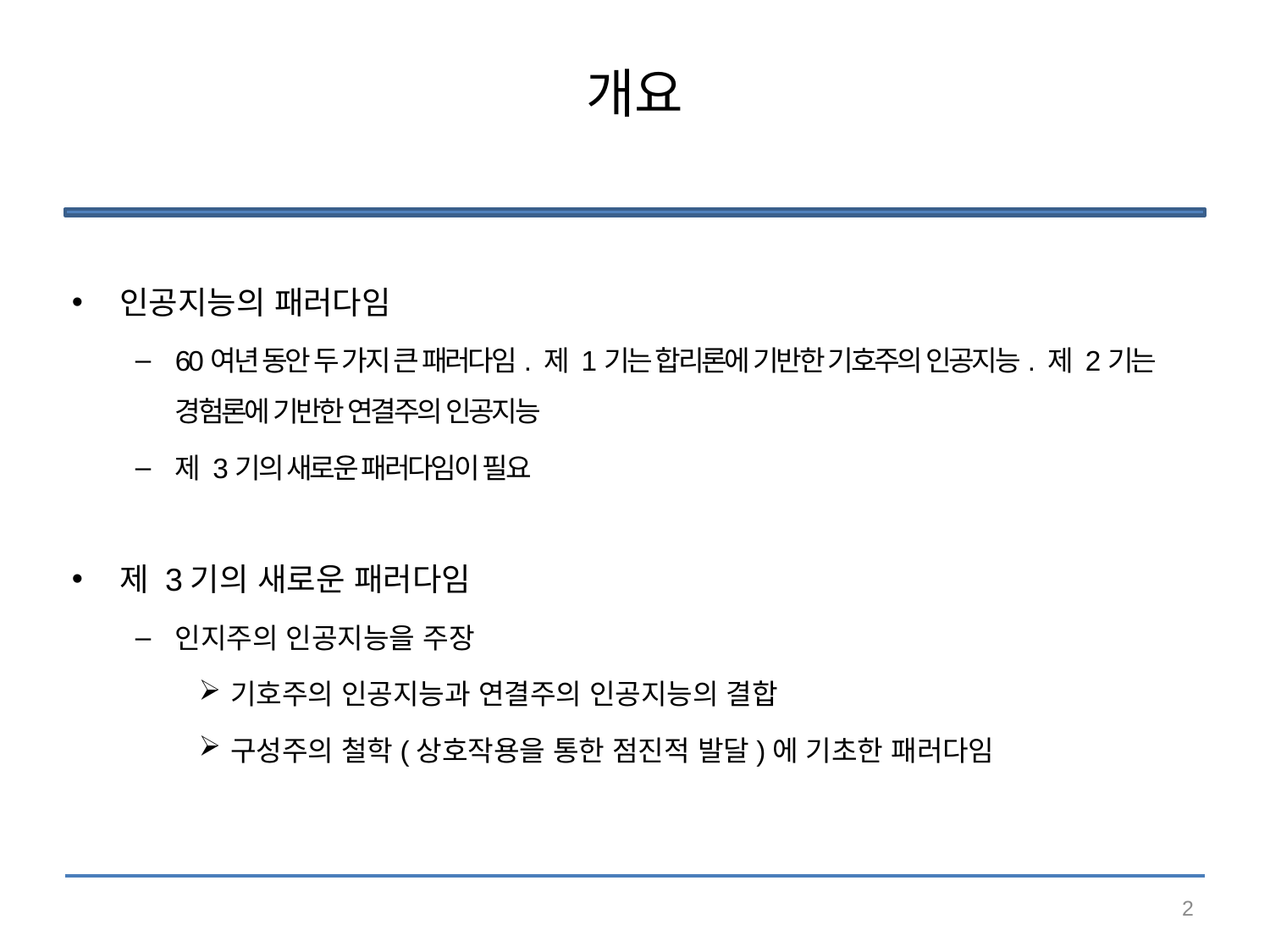

# 개요

인공지능의 패러다임
60여년 동안 두 가지 큰 패러다임. 제 1기는 합리론에 기반한 기호주의 인공지능. 제 2기는 경험론에 기반한 연결주의 인공지능
제 3기의 새로운 패러다임이 필요

제 3기의 새로운 패러다임
인지주의 인공지능을 주장
기호주의 인공지능과 연결주의 인공지능의 결합
구성주의 철학(상호작용을 통한 점진적 발달)에 기초한 패러다임

2